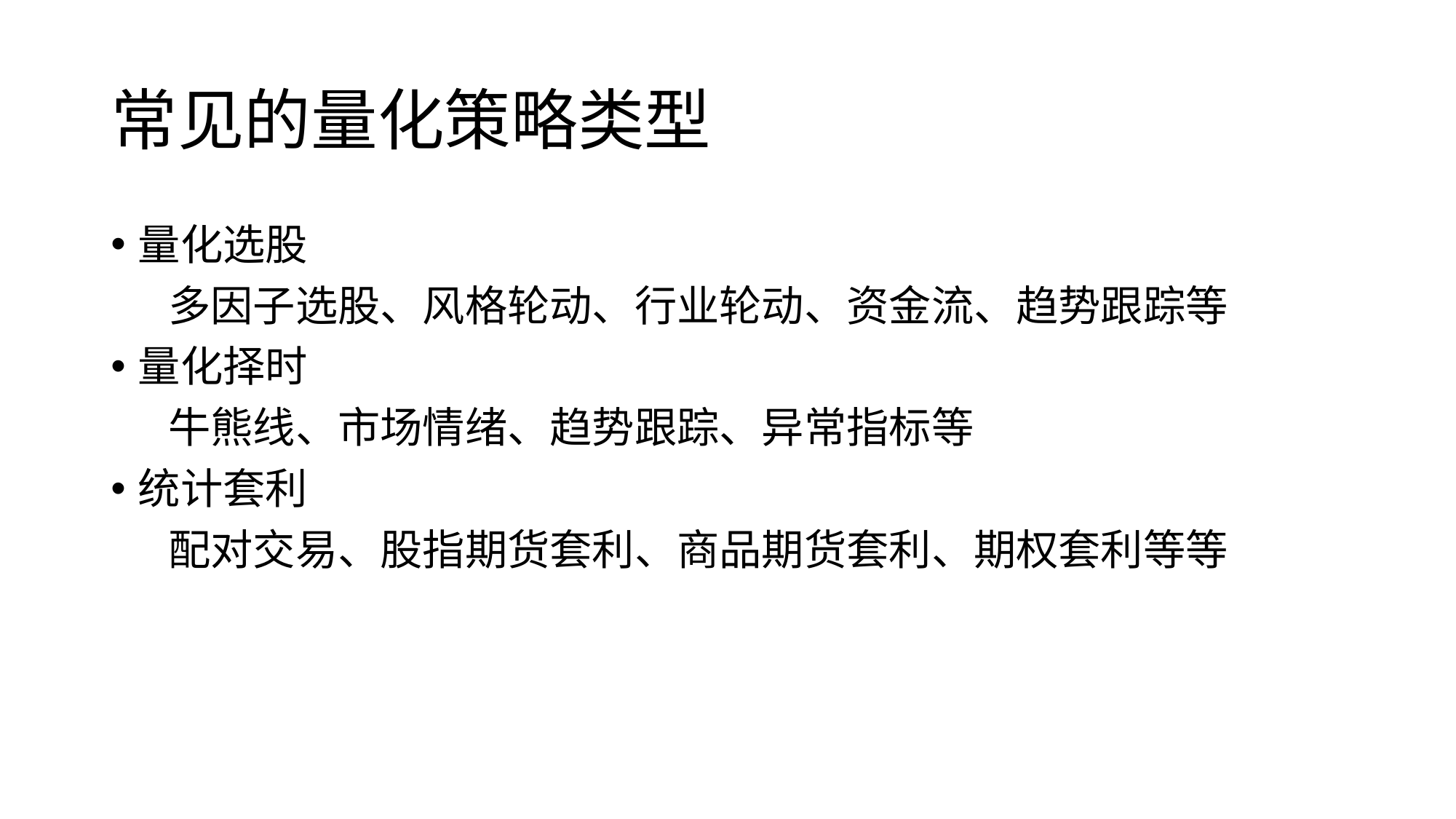

# 常见的量化策略类型
量化选股
     多因子选股、风格轮动、行业轮动、资金流、趋势跟踪等
量化择时
     牛熊线、市场情绪、趋势跟踪、异常指标等
统计套利
     配对交易、股指期货套利、商品期货套利、期权套利等等